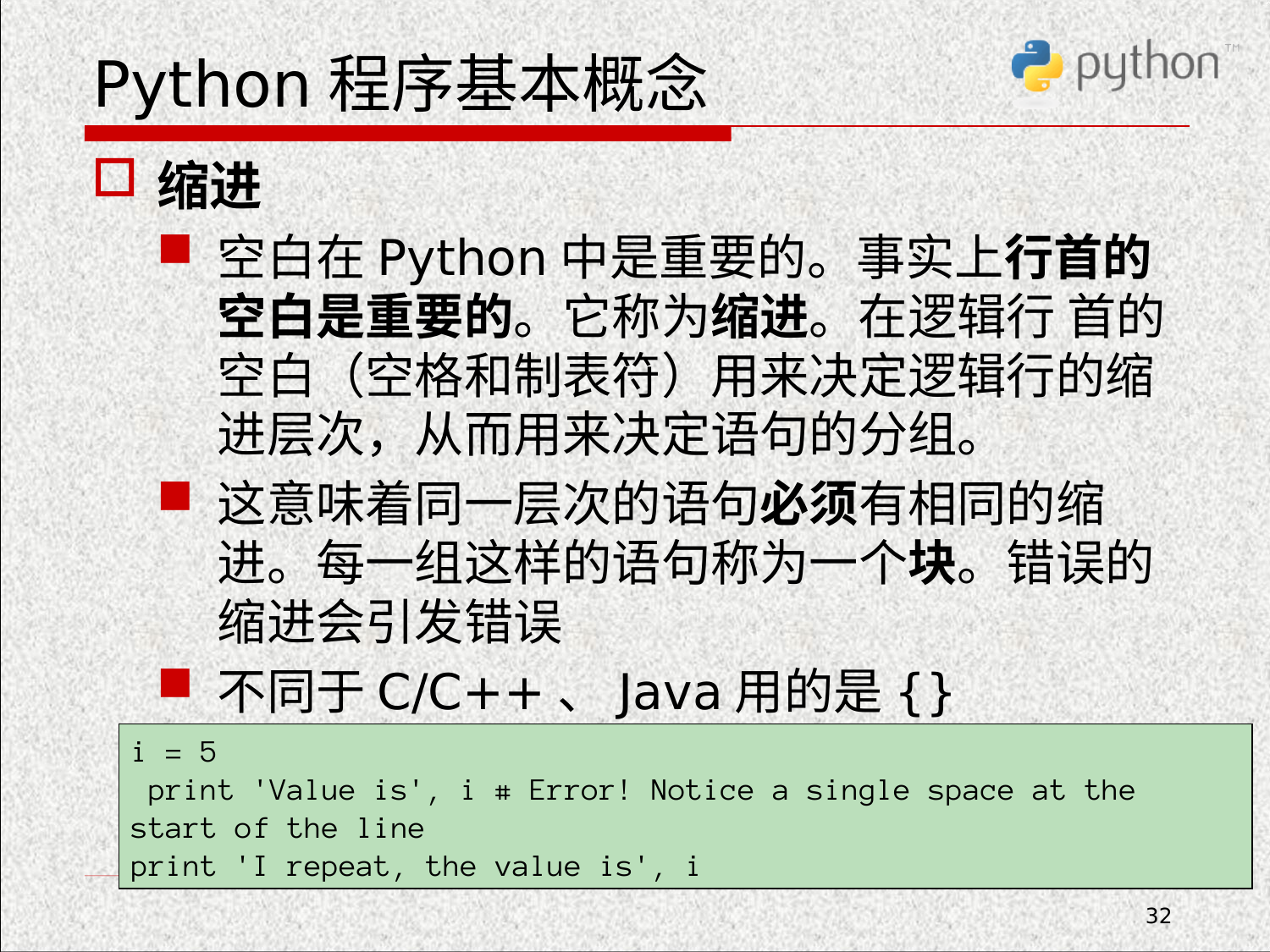

# Python程序基本概念
缩进
空白在Python中是重要的。事实上行首的空白是重要的。它称为缩进。在逻辑行 首的空白（空格和制表符）用来决定逻辑行的缩进层次，从而用来决定语句的分组。
这意味着同一层次的语句必须有相同的缩进。每一组这样的语句称为一个块。错误的缩进会引发错误
不同于C/C++、Java用的是{}

i = 5
 print 'Value is', i # Error! Notice a single space at the start of the line
print 'I repeat, the value is', i
32